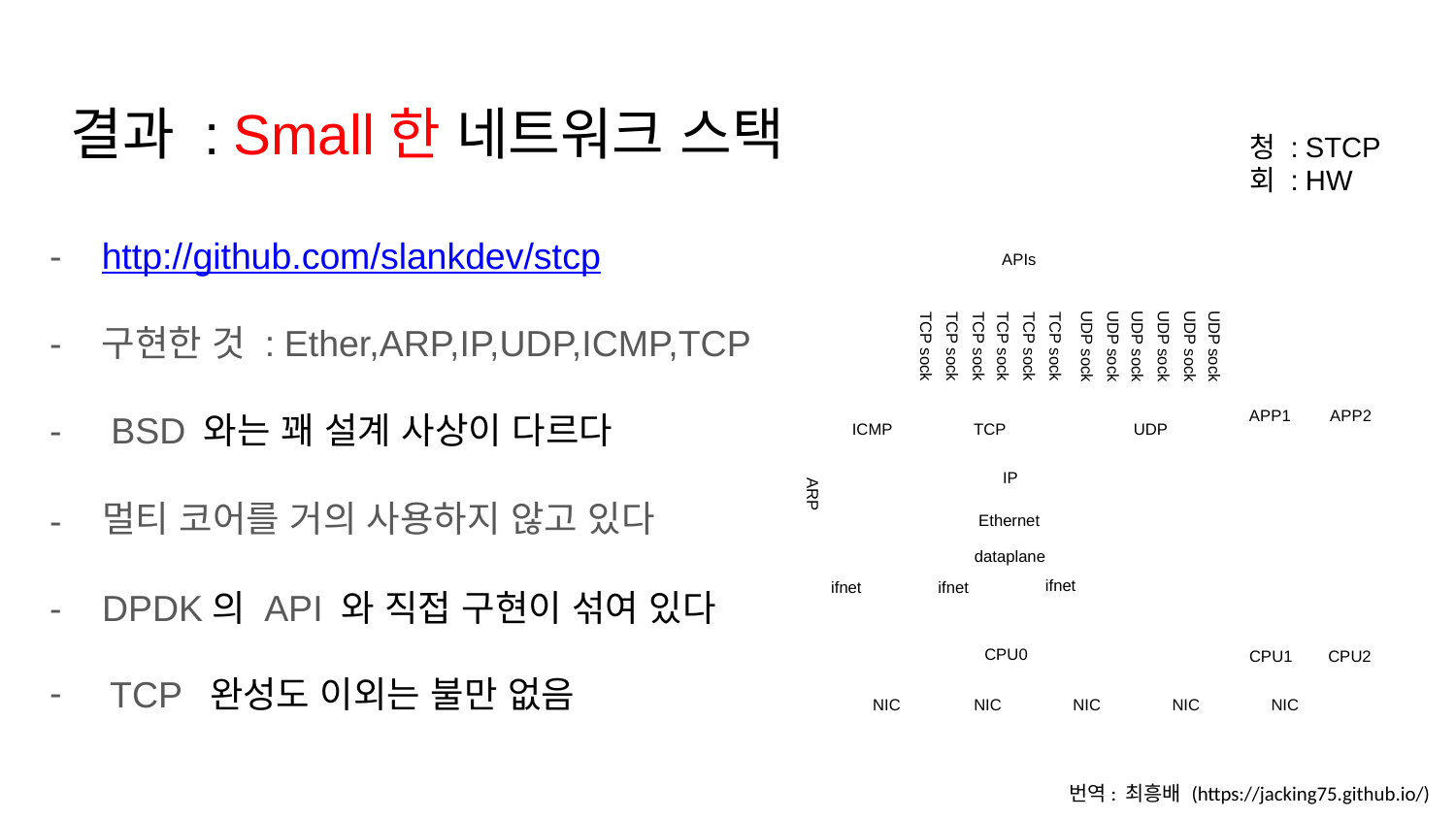

결과 : Small한 네트워크 스택
청 : STCP
회 : HW
-

-
http://github.com/slankdev/stcp

구현한 것 : Ether,ARP,IP,UDP,ICMP,TCP
APIs
TCP sock
TCP sock
TCP sock
TCP sock
TCP sock
TCP sock
UDP sock
UDP sock
UDP sock
UDP sock
UDP sock
UDP sock
APP1
APP2
BSD 와는 꽤 설계 사상이 다르다
-
ICMP
TCP
UDP
			IP

	Ethernet
dataplane
				ifnet

		CPU0
ARP
멀티 코어를 거의 사용하지 않고 있다

DPDK의 API 와 직접 구현이 섞여 있다
-

-
ifnet
ifnet
CPU1
CPU2
TCP  완성도 이외는 불만 없음
-
NIC
NIC
NIC
NIC
NIC
번역: 최흥배 (https://jacking75.github.io/)